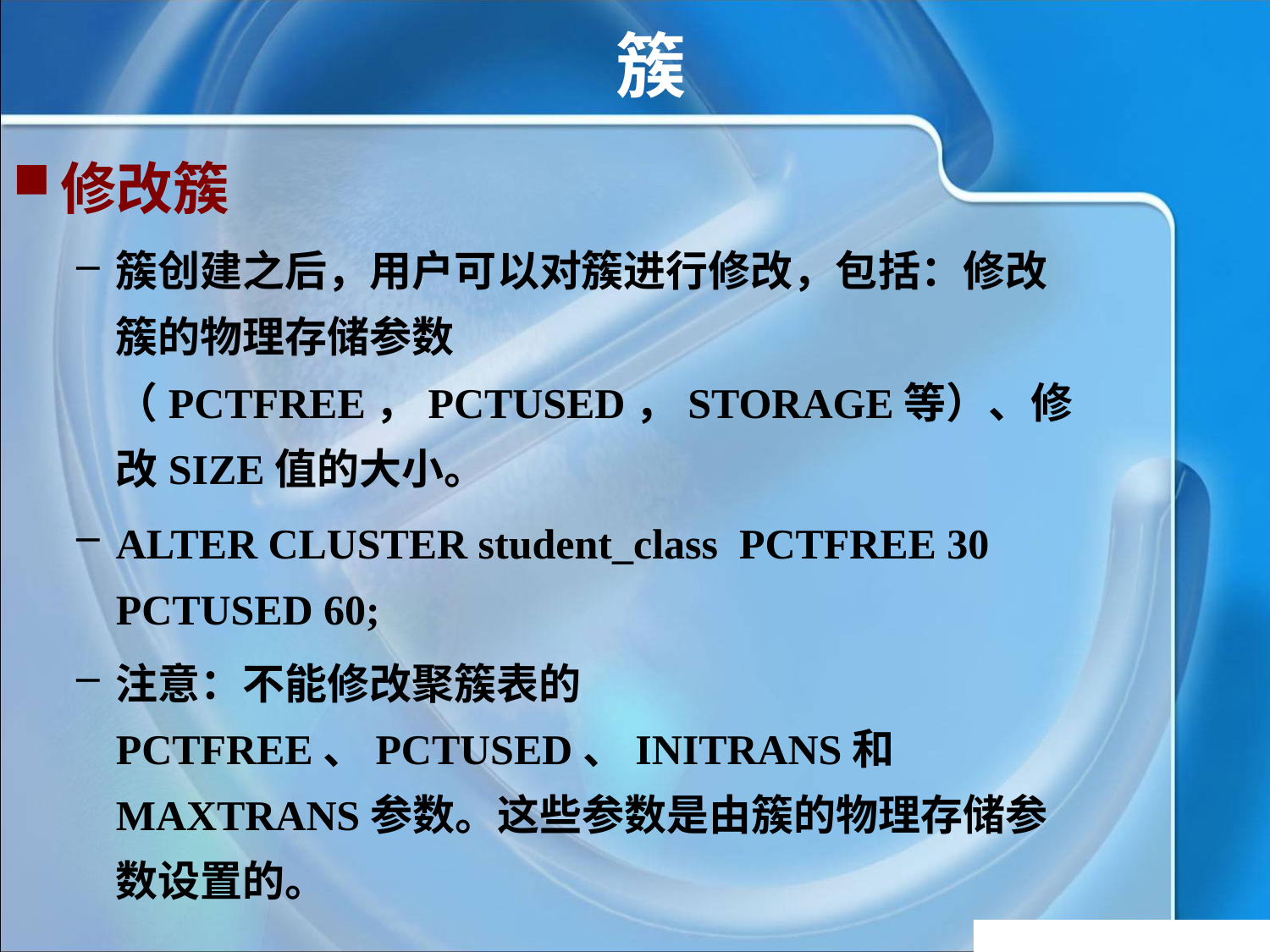

# 簇
修改簇
簇创建之后，用户可以对簇进行修改，包括：修改簇的物理存储参数（PCTFREE，PCTUSED，STORAGE等）、修改SIZE值的大小。
ALTER CLUSTER student_class  PCTFREE 30  PCTUSED 60;
注意：不能修改聚簇表的PCTFREE、PCTUSED、INITRANS和MAXTRANS参数。这些参数是由簇的物理存储参数设置的。
167